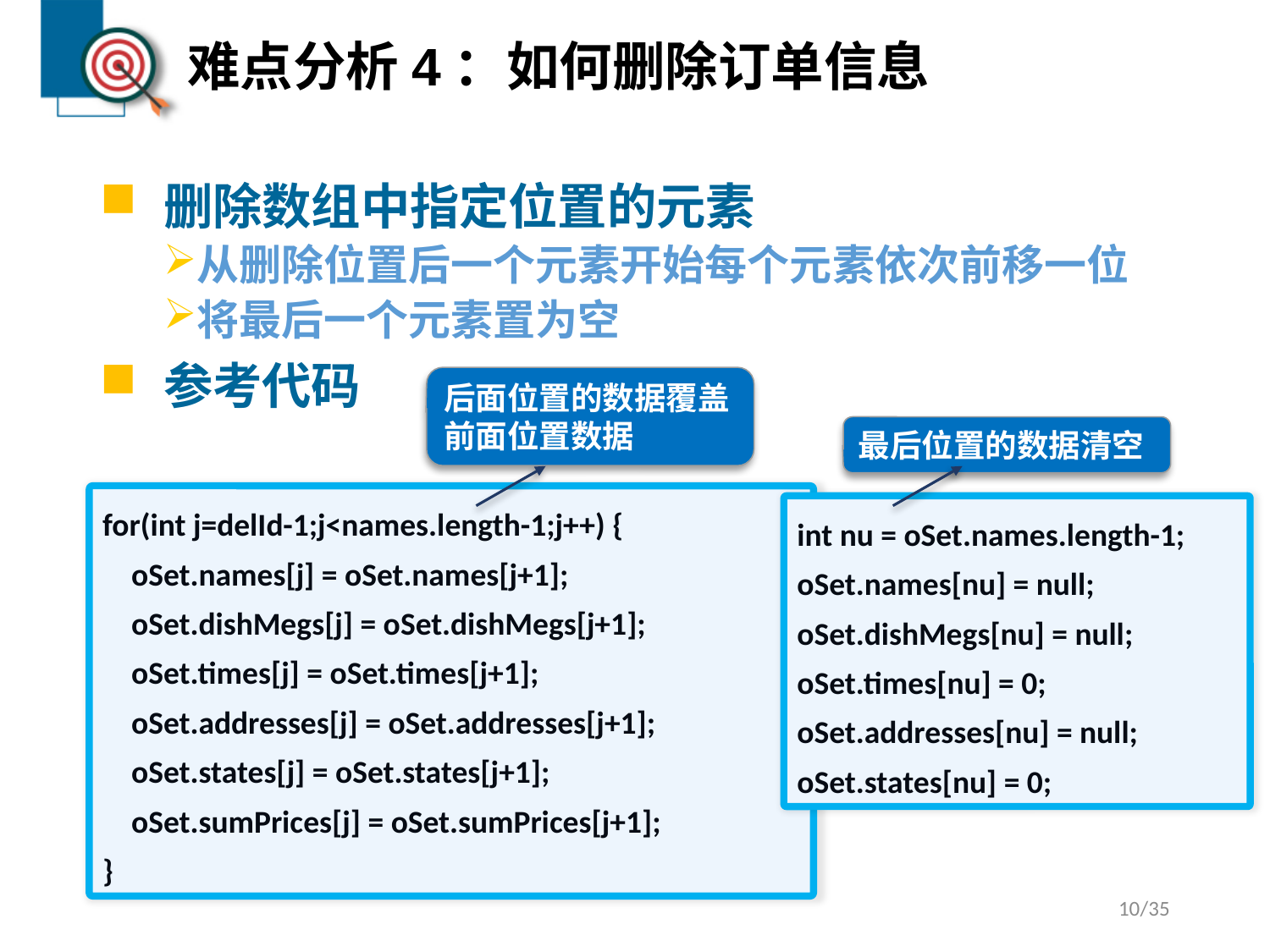

# 难点分析4：如何删除订单信息
删除数组中指定位置的元素
从删除位置后一个元素开始每个元素依次前移一位
将最后一个元素置为空
参考代码

后面位置的数据覆盖前面位置数据
最后位置的数据清空

for(int j=delId-1;j<names.length-1;j++) {
    oSet.names[j] = oSet.names[j+1];
    oSet.dishMegs[j] = oSet.dishMegs[j+1];
    oSet.times[j] = oSet.times[j+1];
    oSet.addresses[j] = oSet.addresses[j+1];
    oSet.states[j] = oSet.states[j+1];
    oSet.sumPrices[j] = oSet.sumPrices[j+1];
}
int nu = oSet.names.length-1;
oSet.names[nu] = null;
oSet.dishMegs[nu] = null;
oSet.times[nu] = 0;
oSet.addresses[nu] = null;
oSet.states[nu] = 0;
10/35